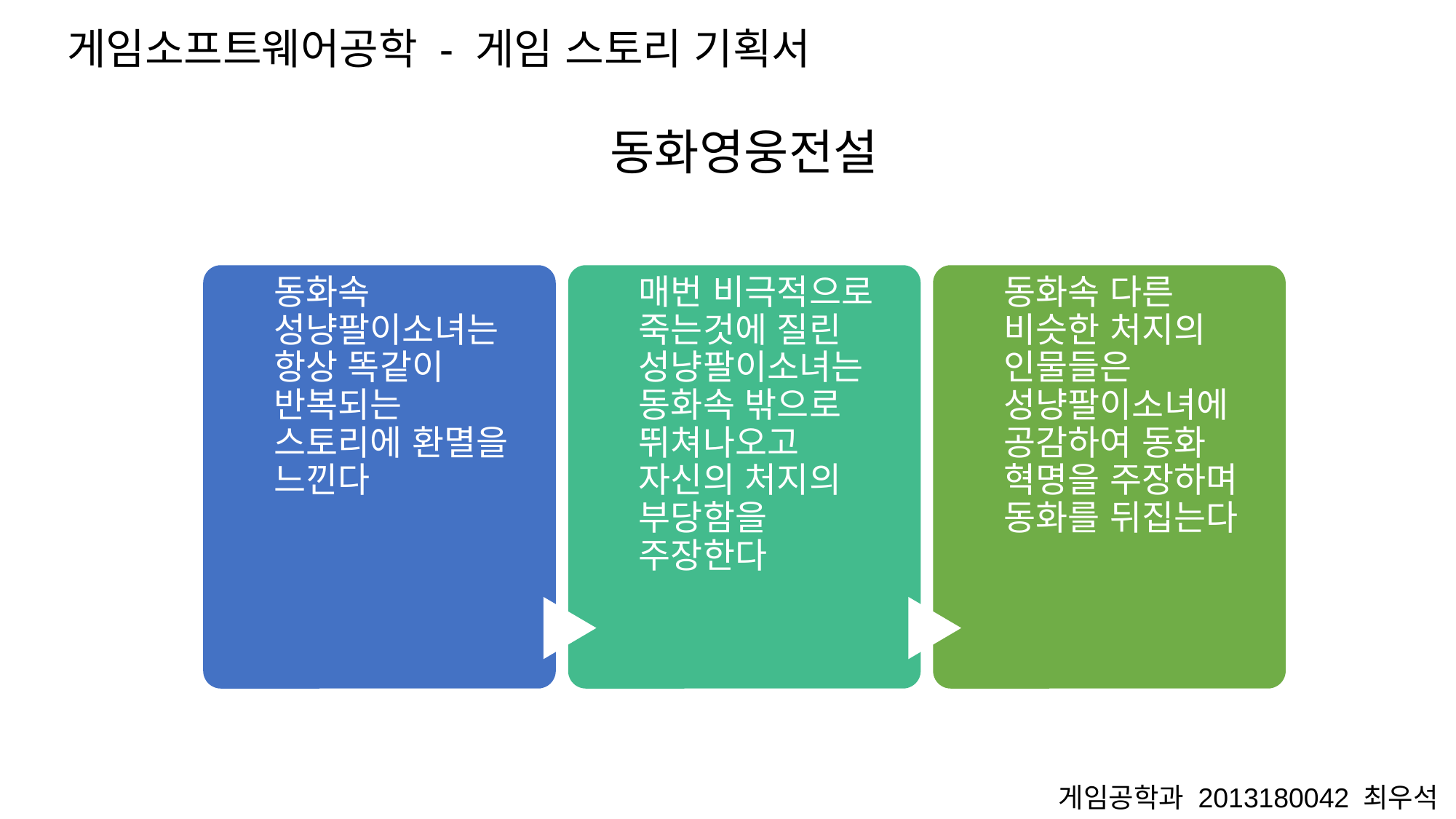

게임소프트웨어공학 - 게임 스토리 기획서

동화속 성냥팔이소녀는 항상 똑같이 반복되는 스토리에 환멸을 느낀다

매번 비극적으로 죽는것에 질린 성냥팔이소녀는 동화속 밖으로 뛰쳐나오고 자신의 처지의 부당함을 주장한다

동화속 다른 비슷한 처지의 인물들은 성냥팔이소녀에 공감하여 동화 혁명을 주장하며 동화를 뒤집는다
동화영웅전설
게임공학과 2013180042 최우석